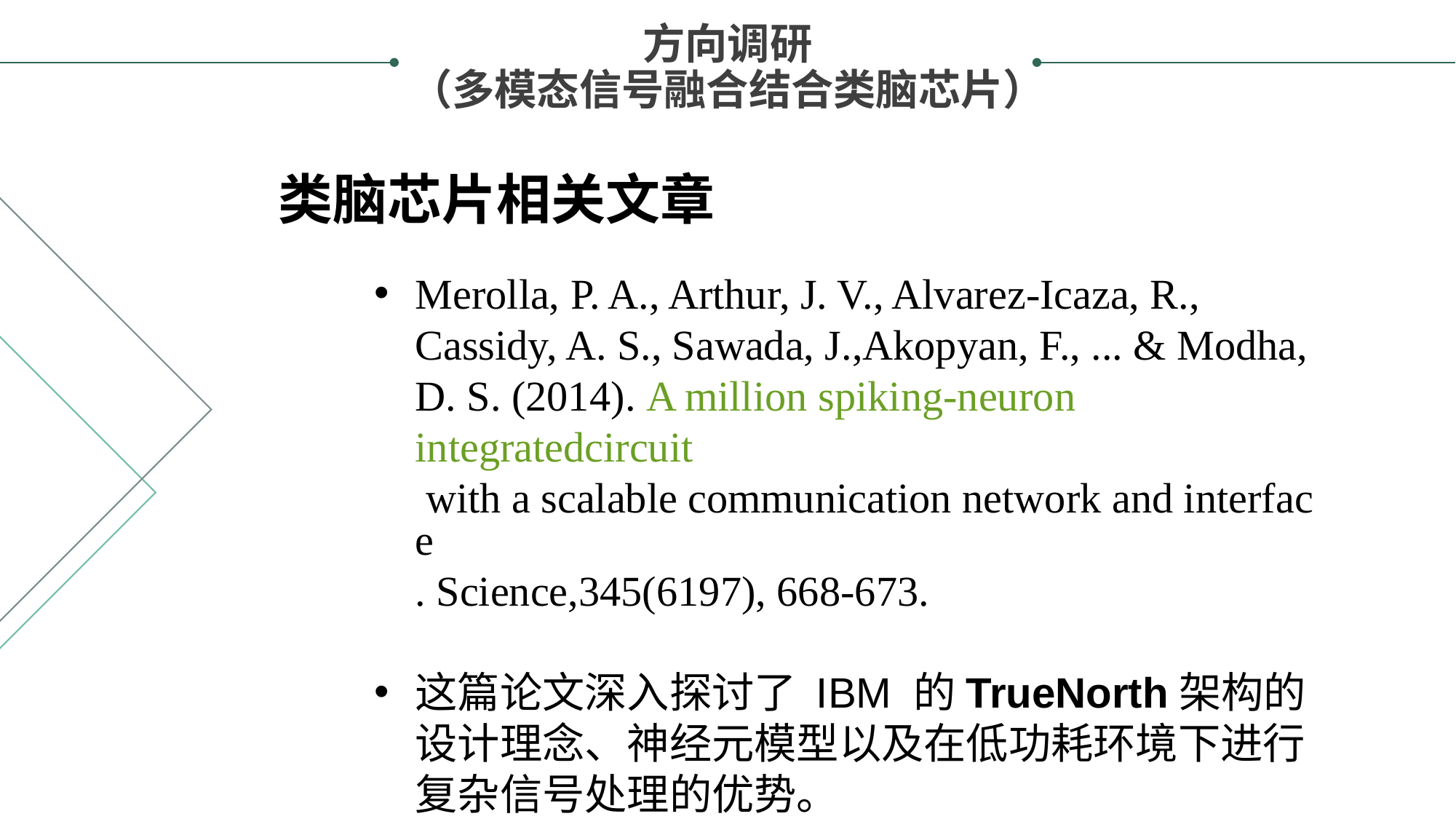

方向调研
（多模态信号融合结合类脑芯片）
类脑芯片相关文章

Merolla, P. A., Arthur, J. V., Alvarez-Icaza, R., Cassidy, A. S., Sawada, J.,Akopyan, F., ... & Modha, D. S. (2014). A million spiking-neuron integratedcircuit with a scalable communication network and interface. Science,345(6197), 668-673.

这篇论文深入探讨了 IBM 的TrueNorth架构的设计理念、神经元模型以及在低功耗环境下进行复杂信号处理的优势。